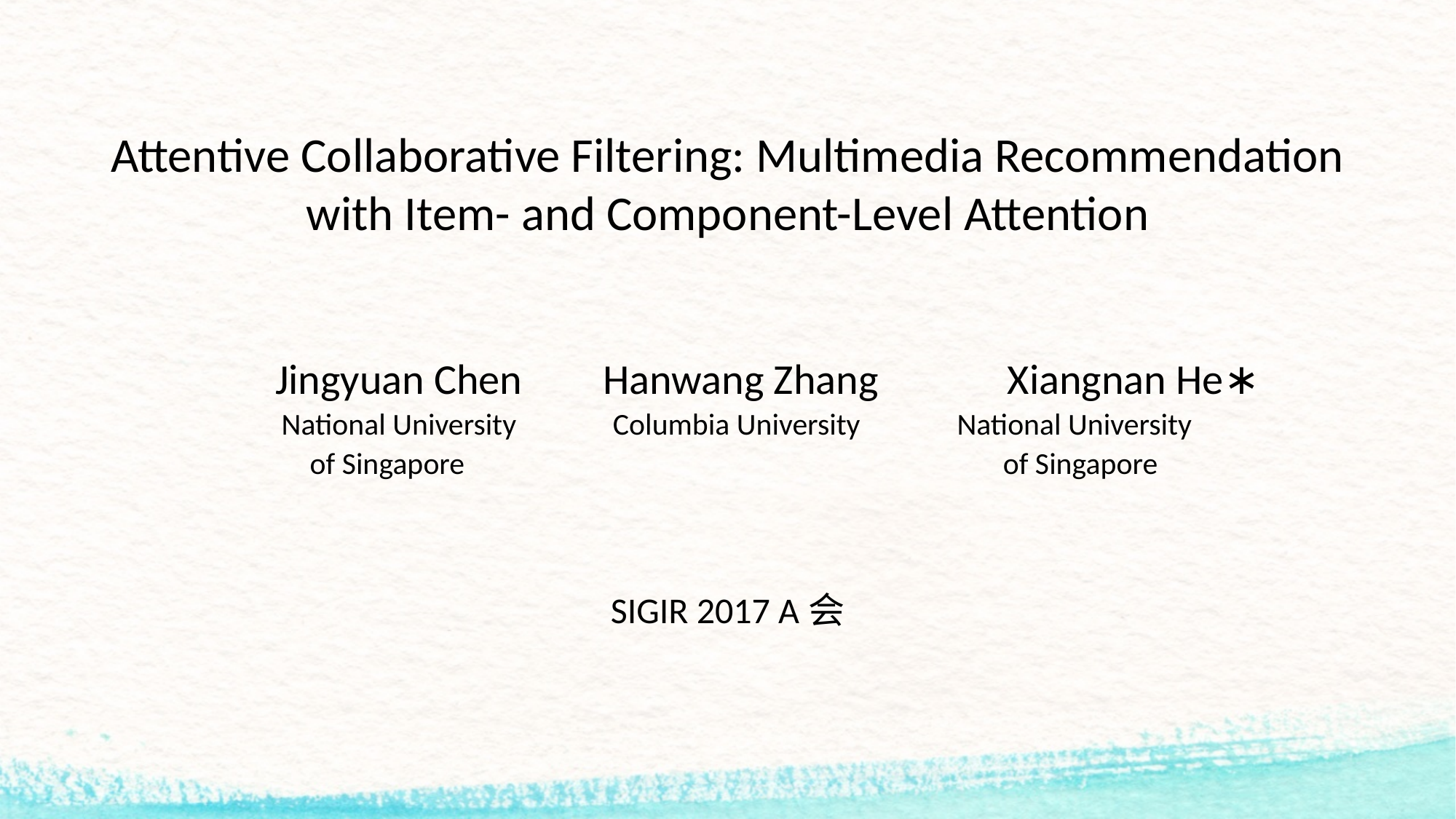

Attentive Collaborative Filtering: Multimedia Recommendation with Item- and Component-Level Attention
Jingyuan Chen        	Hanwang Zhang	        Xiangnan He∗
 National University              Columbia University              National University
     of Singapore                                                                              of Singapore
SIGIR 2017 A会